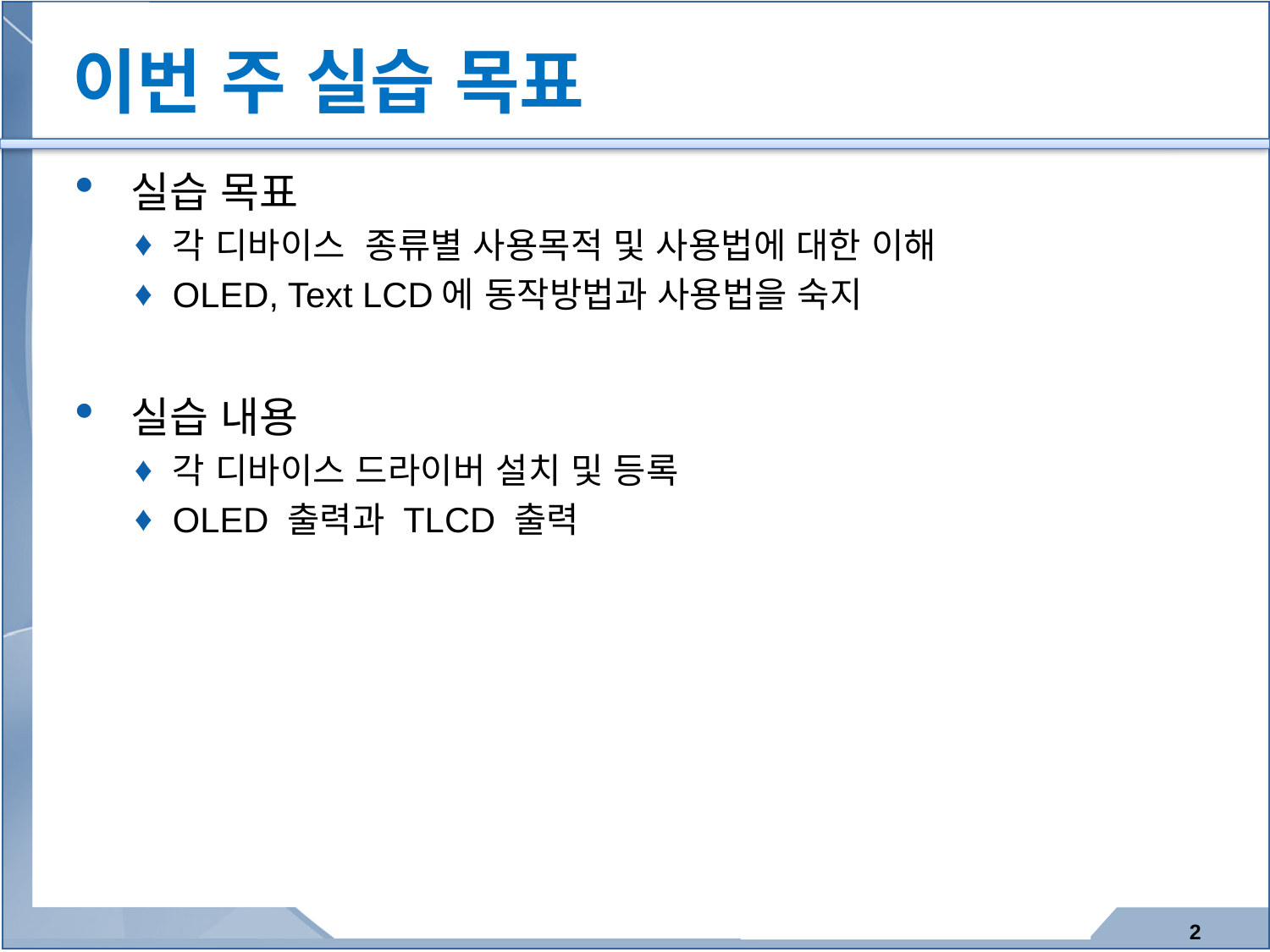

# 이번 주 실습 목표
실습 목표
각 디바이스  종류별 사용목적 및 사용법에 대한 이해
OLED, Text LCD에 동작방법과 사용법을 숙지

실습 내용
각 디바이스 드라이버 설치 및 등록
OLED 출력과 TLCD 출력
2